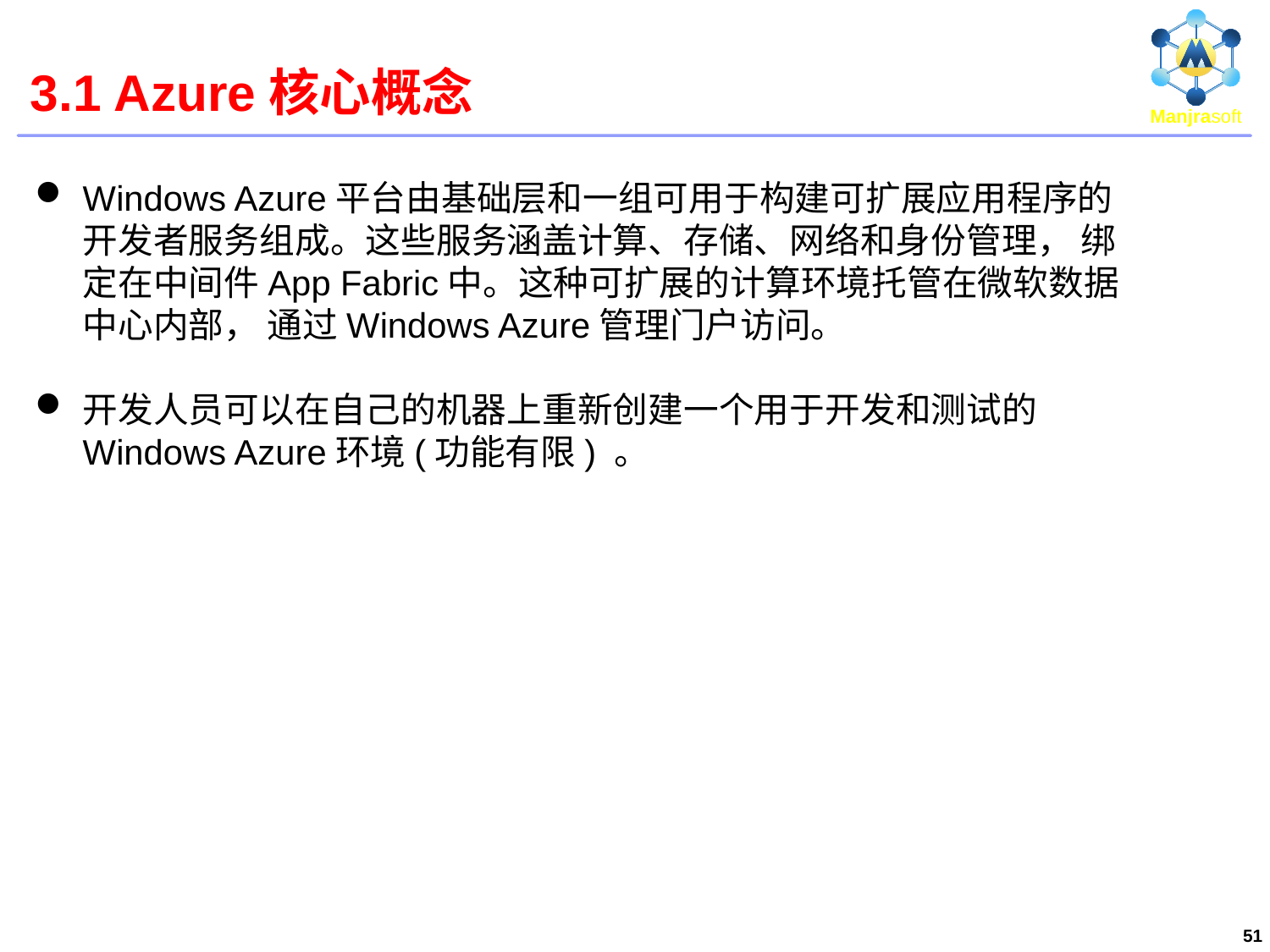

# 3.1 Azure核心概念
Windows Azure平台由基础层和一组可用于构建可扩展应用程序的开发者服务组成。这些服务涵盖计算、存储、网络和身份管理， 绑定在中间件App Fabric中。这种可扩展的计算环境托管在微软数据中心内部， 通过Windows Azure管理门户访问。

开发人员可以在自己的机器上重新创建一个用于开发和测试的Windows Azure环境(功能有限) 。
51